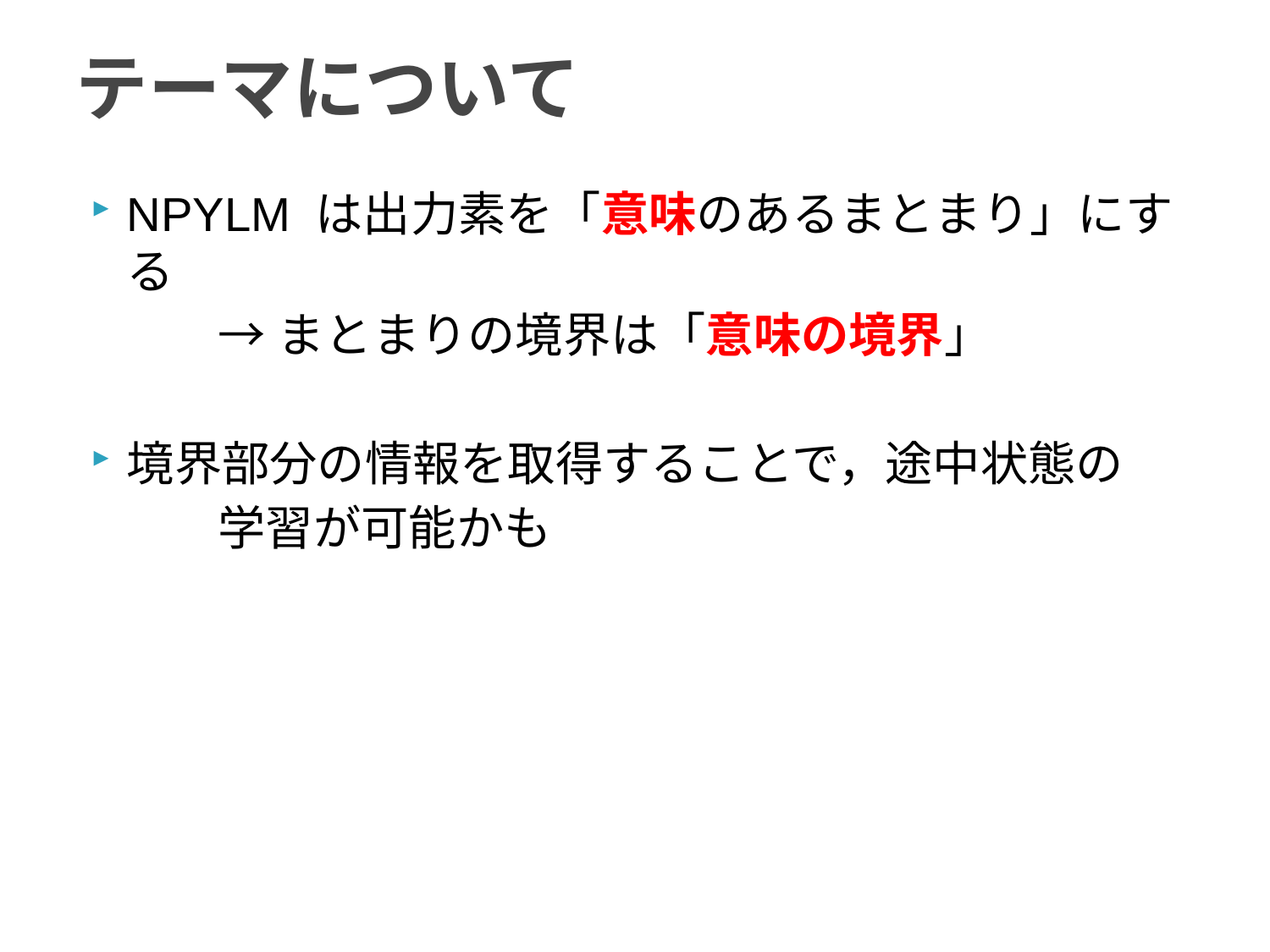

# テーマについて
NPYLM は出力素を「意味のあるまとまり」にする
	→まとまりの境界は「意味の境界」

境界部分の情報を取得することで，途中状態の
	学習が可能かも